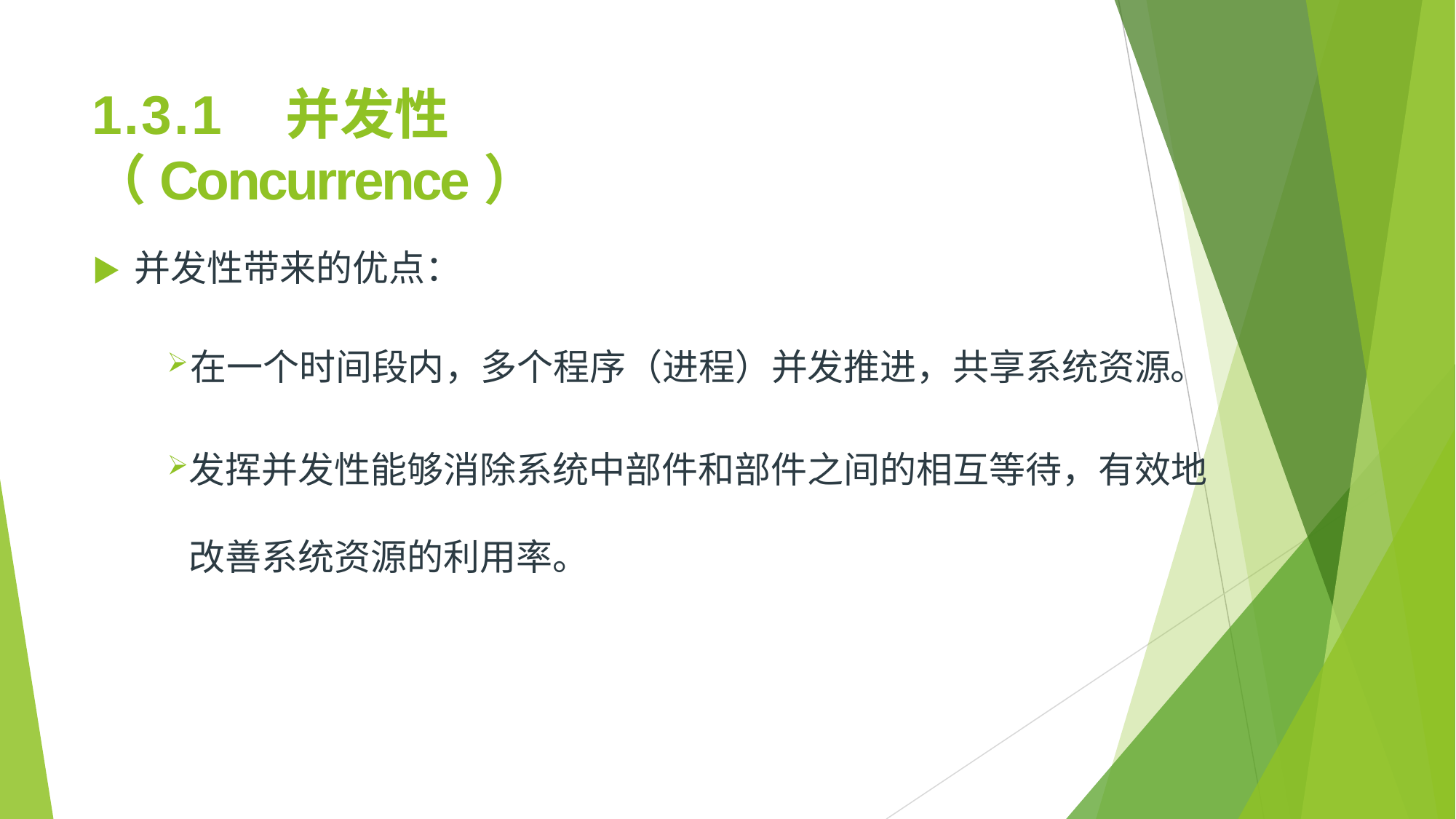

# 1.3.1	并发性（Concurrence）
▶	并发性带来的优点：

在一个时间段内，多个程序（进程）并发推进，共享系统资源。
发挥并发性能够消除系统中部件和部件之间的相互等待，有效地 改善系统资源的利用率。